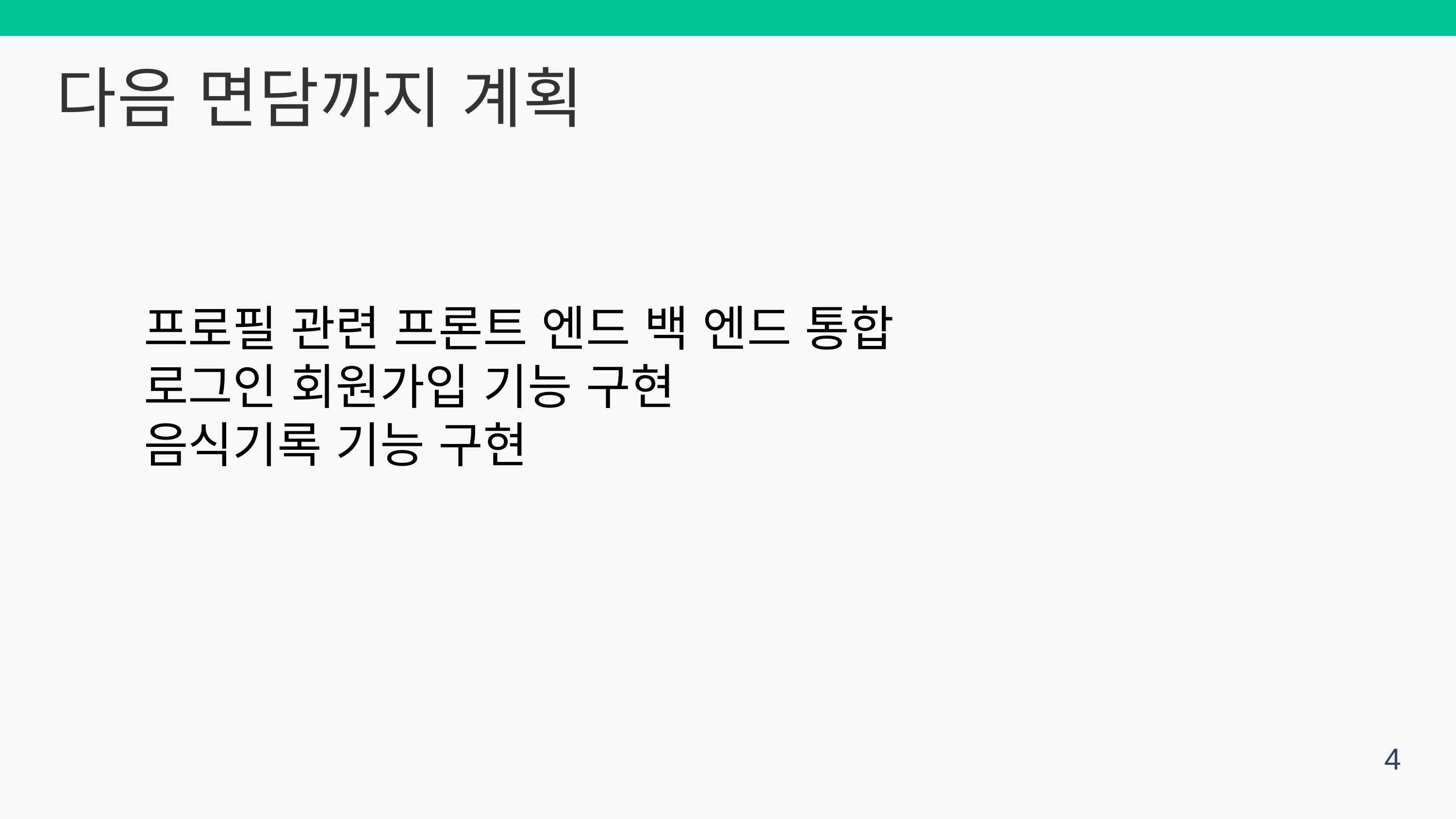

다음 면담까지 계획
프로필 관련 프론트 엔드 백 엔드 통합
로그인 회원가입 기능 구현
음식기록 기능 구현

4